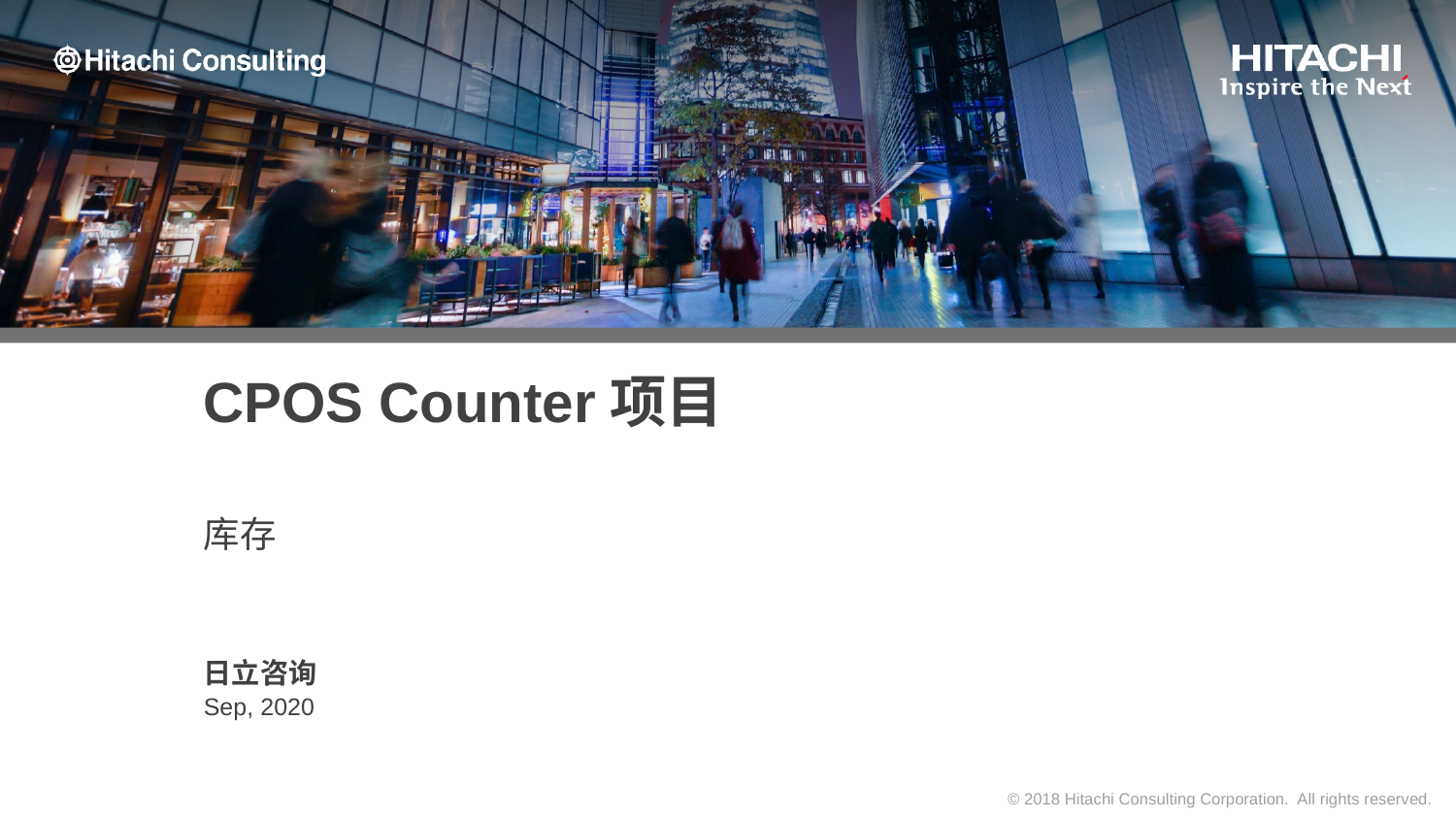

# CPOS Counter项目
库存
日立咨询
Sep, 2020